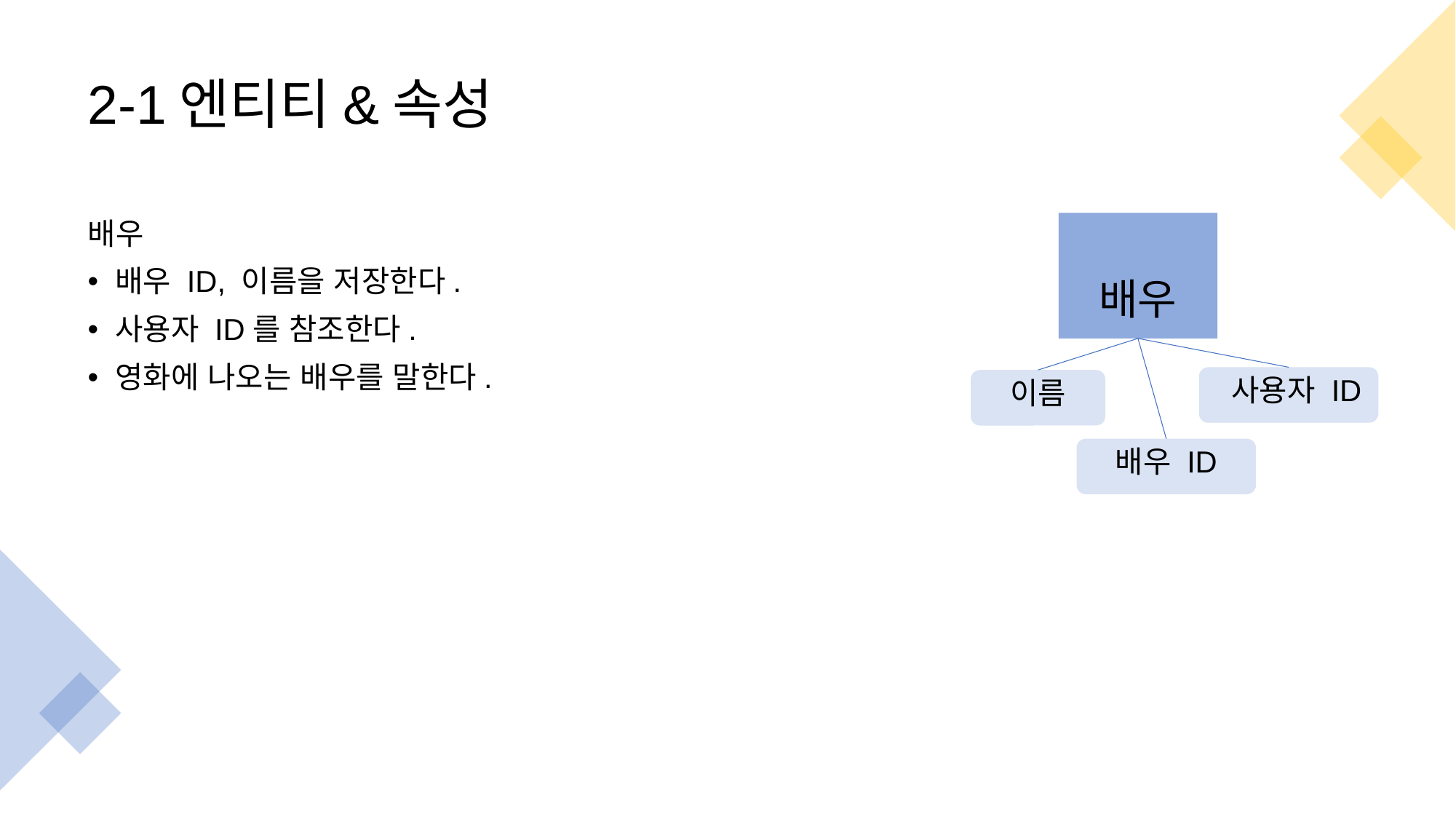

# 2-1엔티티&속성
배우
배우 ID, 이름을 저장한다.
사용자 ID를 참조한다.
영화에 나오는 배우를 말한다.

배우

이름
배우 ID
 사용자 ID